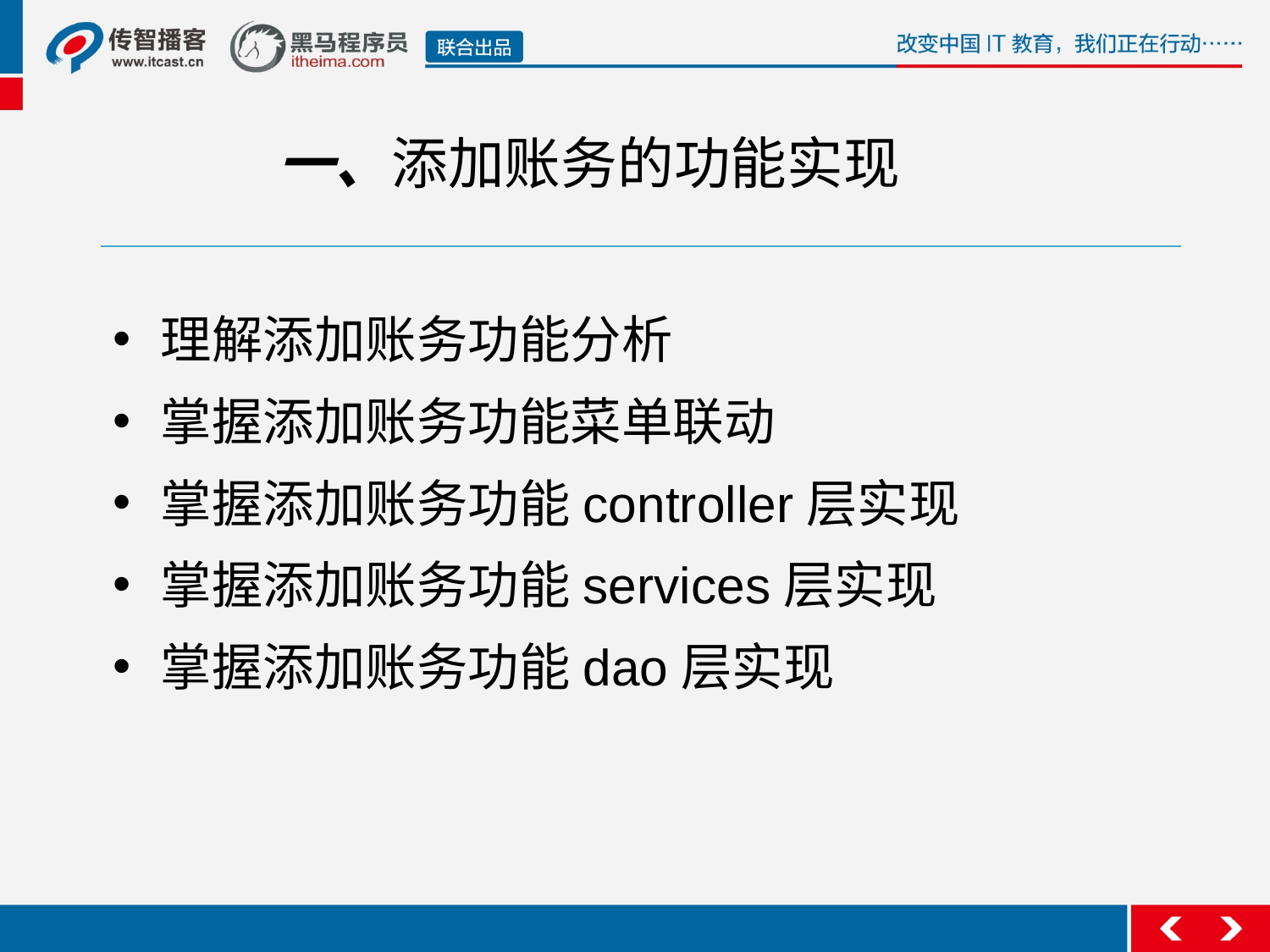

一、添加账务的功能实现
理解添加账务功能分析
掌握添加账务功能菜单联动
掌握添加账务功能controller层实现
掌握添加账务功能services层实现
掌握添加账务功能dao层实现